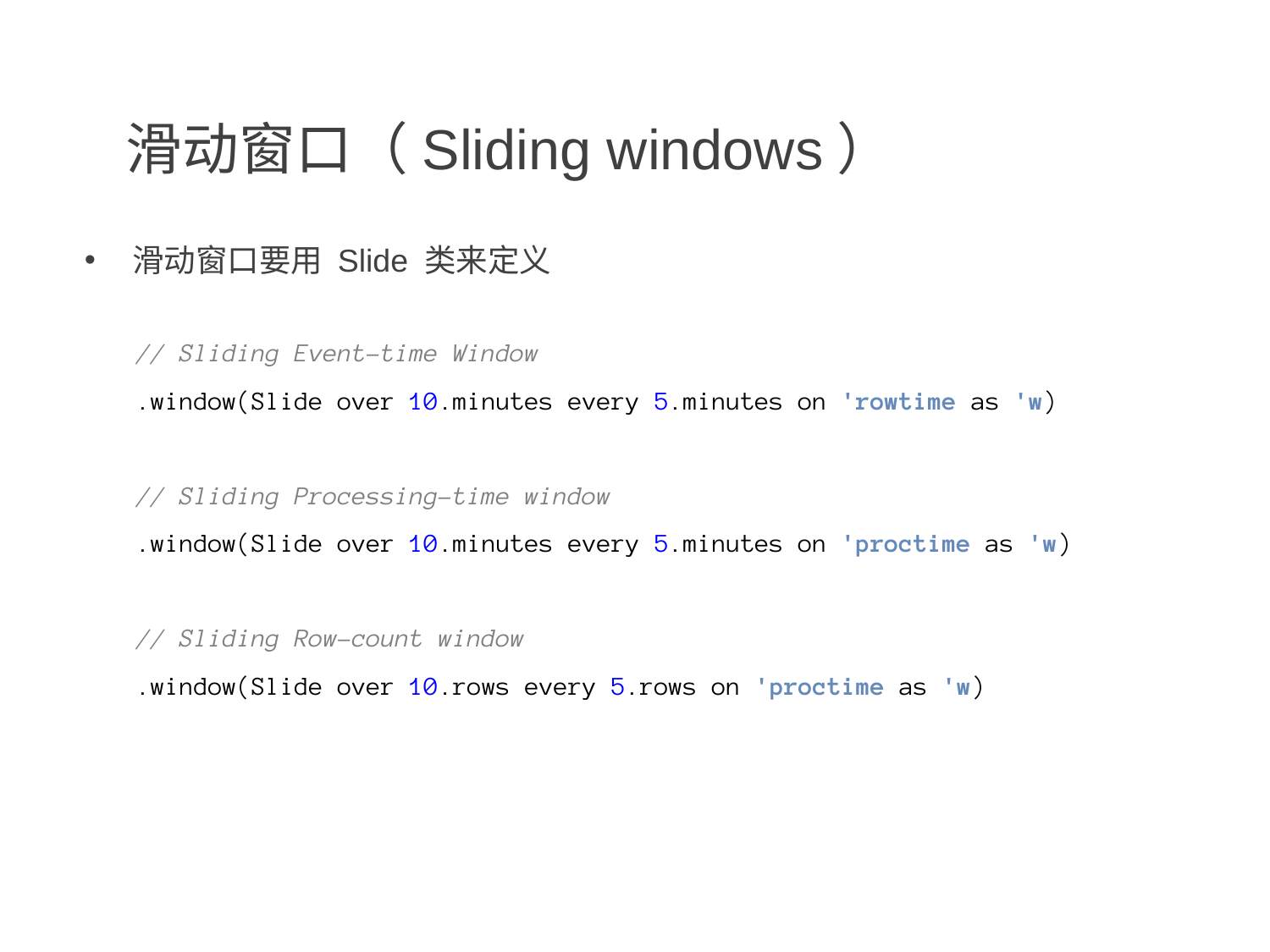

# 滑动窗口（Sliding windows）
滑动窗口要用 Slide 类来定义
// Sliding Event-time Window
.window(Slide over 10.minutes every 5.minutes on 'rowtime as 'w)
// Sliding Processing-time window
.window(Slide over 10.minutes every 5.minutes on 'proctime as 'w)
// Sliding Row-count window
.window(Slide over 10.rows every 5.rows on 'proctime as 'w)